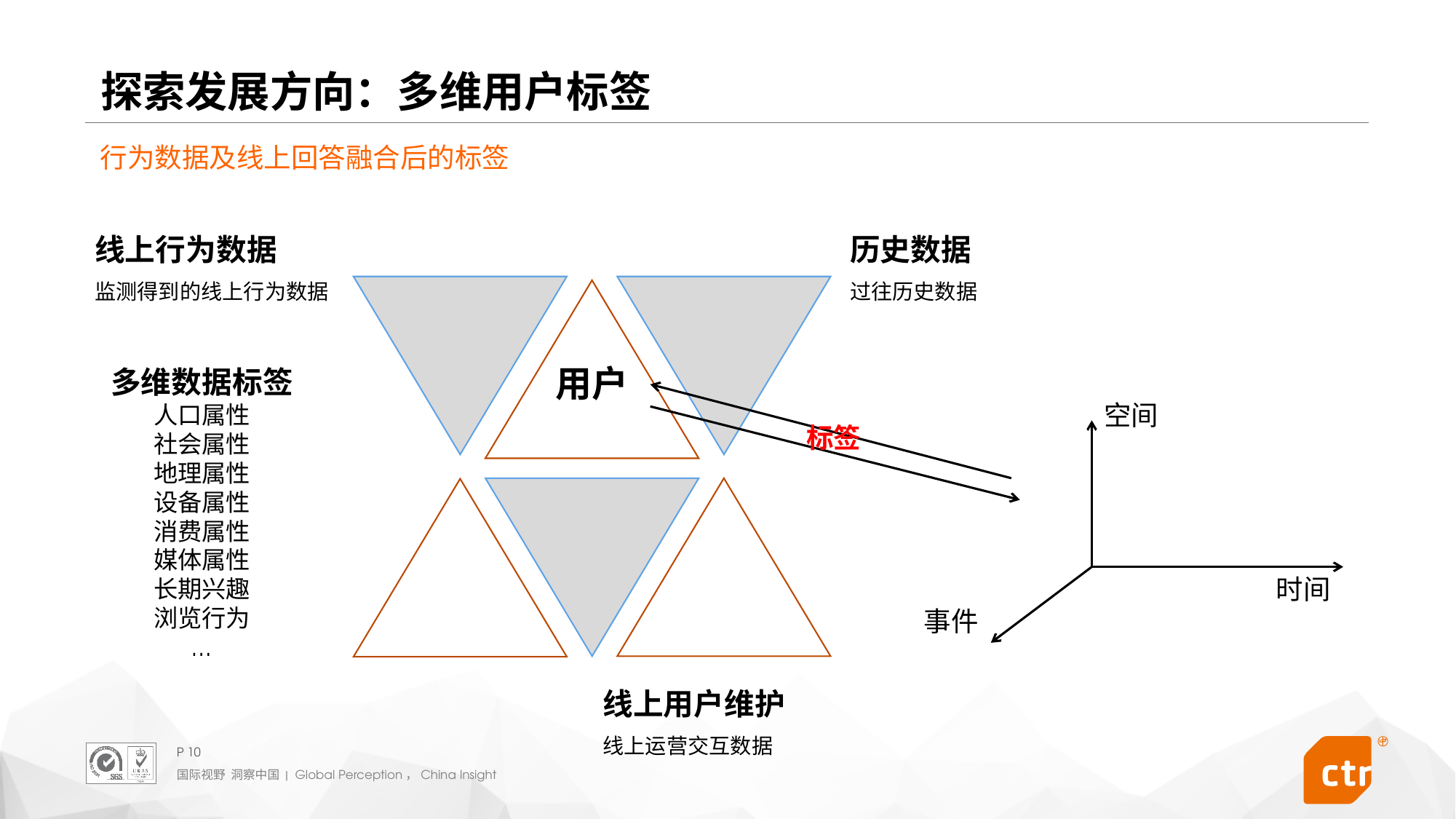

# 探索发展方向：多维用户标签
行为数据及线上回答融合后的标签
线上行为数据

历史数据
监测得到的线上行为数据
过往历史数据

用户
多维数据标签
人口属性
社会属性
地理属性
设备属性
消费属性
媒体属性
长期兴趣
浏览行为
…
空间
时间
事件
标签

线上用户维护
线上运营交互数据
P 10
国际视野  洞察中国 |  Global Perception，China Insight